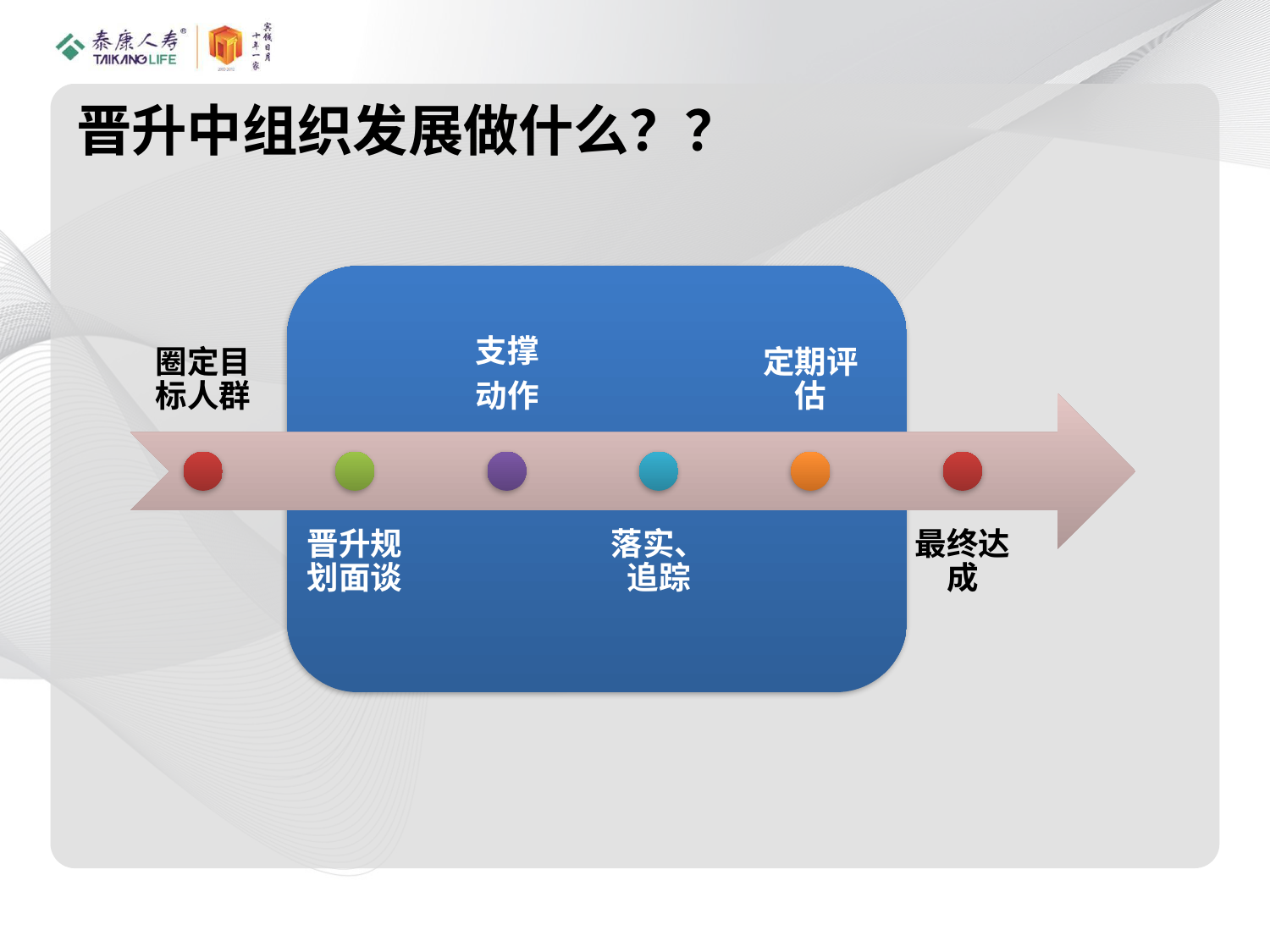

晋升中组织发展做什么？？

圈定目标人群
晋升规划面谈
支撑
动作
落实、追踪
定期评估
最终达成